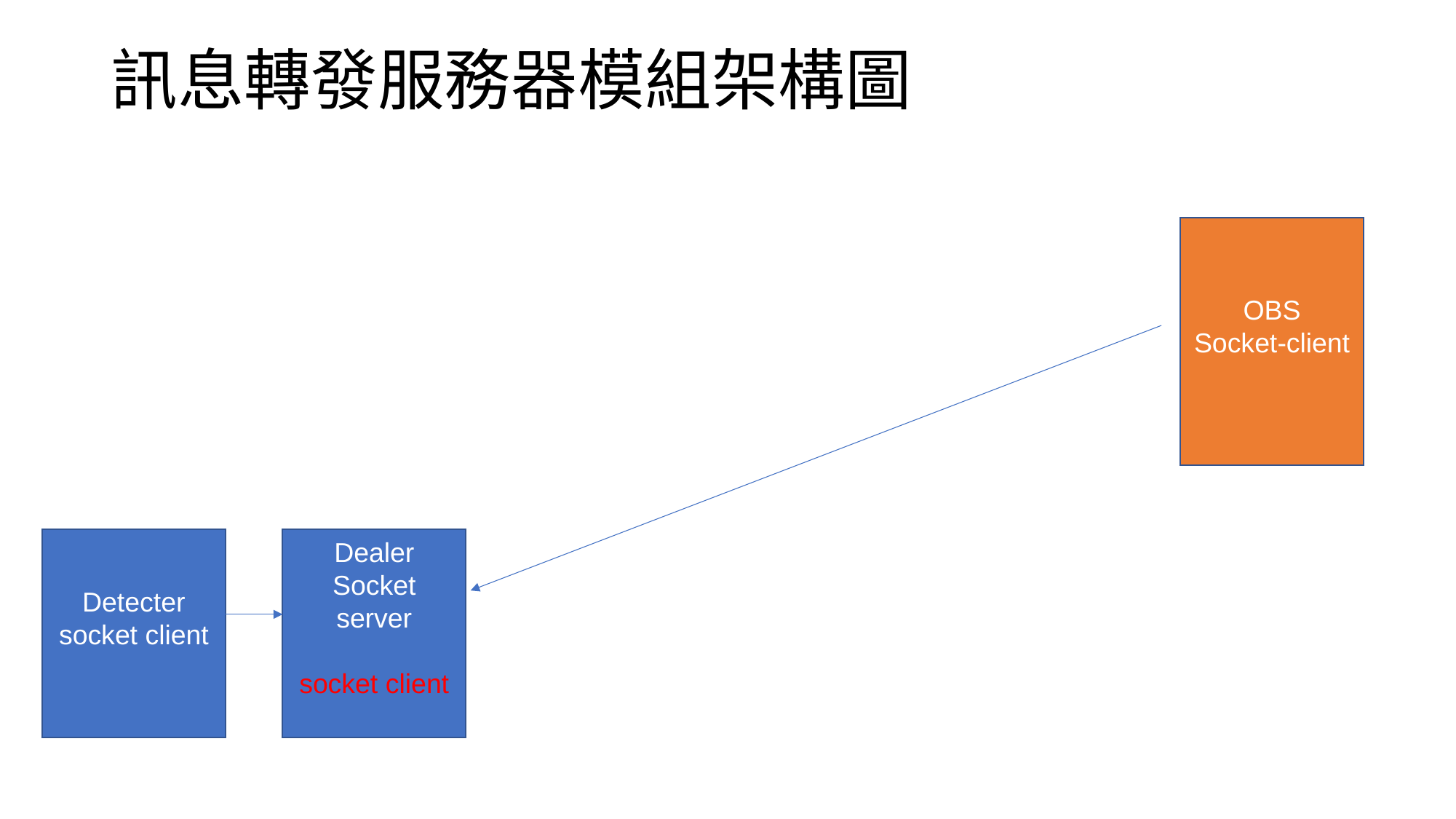

# 訊息轉發服務器模組架構圖

OBS
Socket-client

Detecter
socket client

Dealer
Socket server

socket client